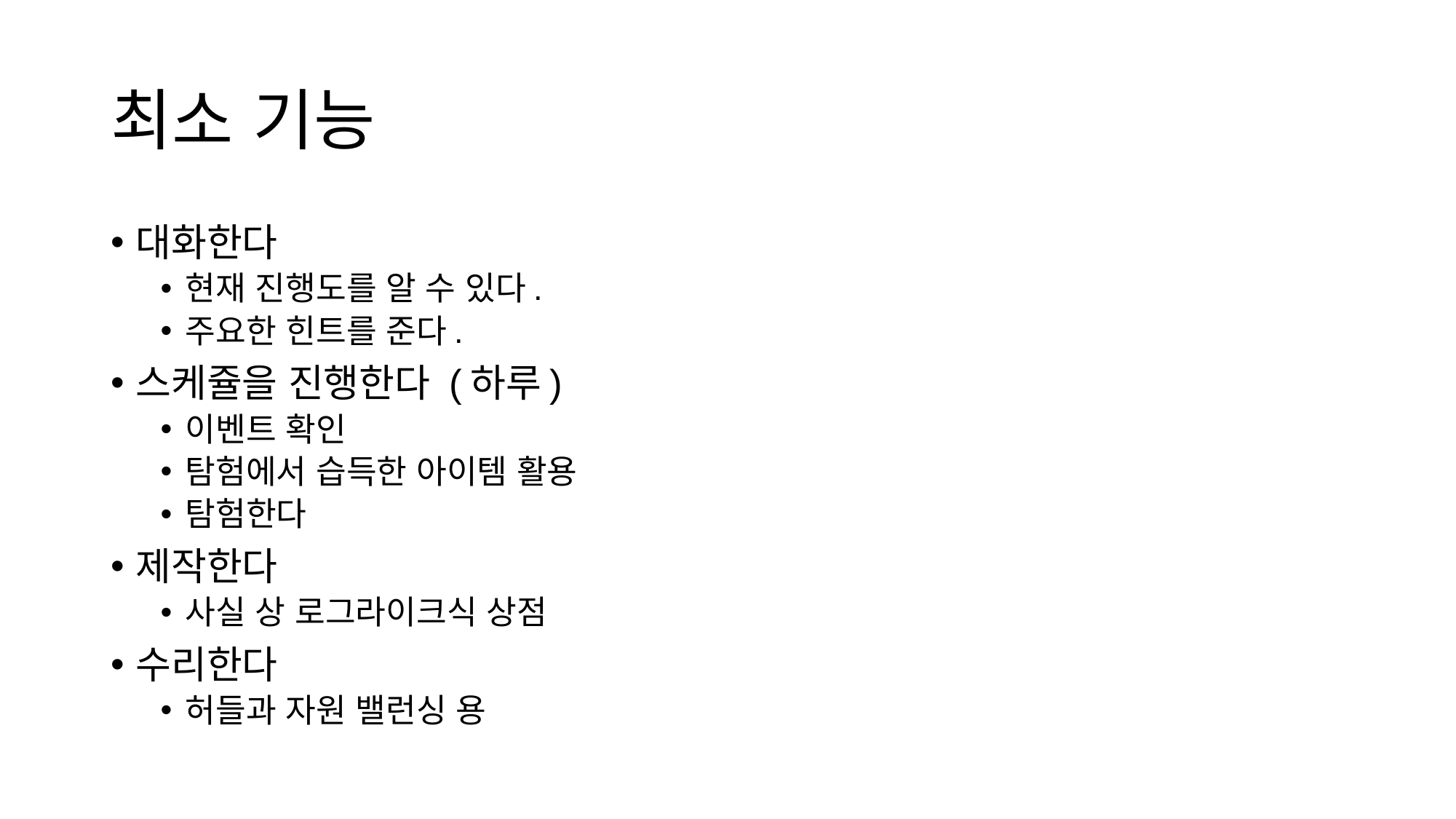

# 최소 기능
대화한다
현재 진행도를 알 수 있다.
주요한 힌트를 준다.
스케쥴을 진행한다 (하루)
이벤트 확인
탐험에서 습득한 아이템 활용
탐험한다
제작한다
사실 상 로그라이크식 상점
수리한다
허들과 자원 밸런싱 용